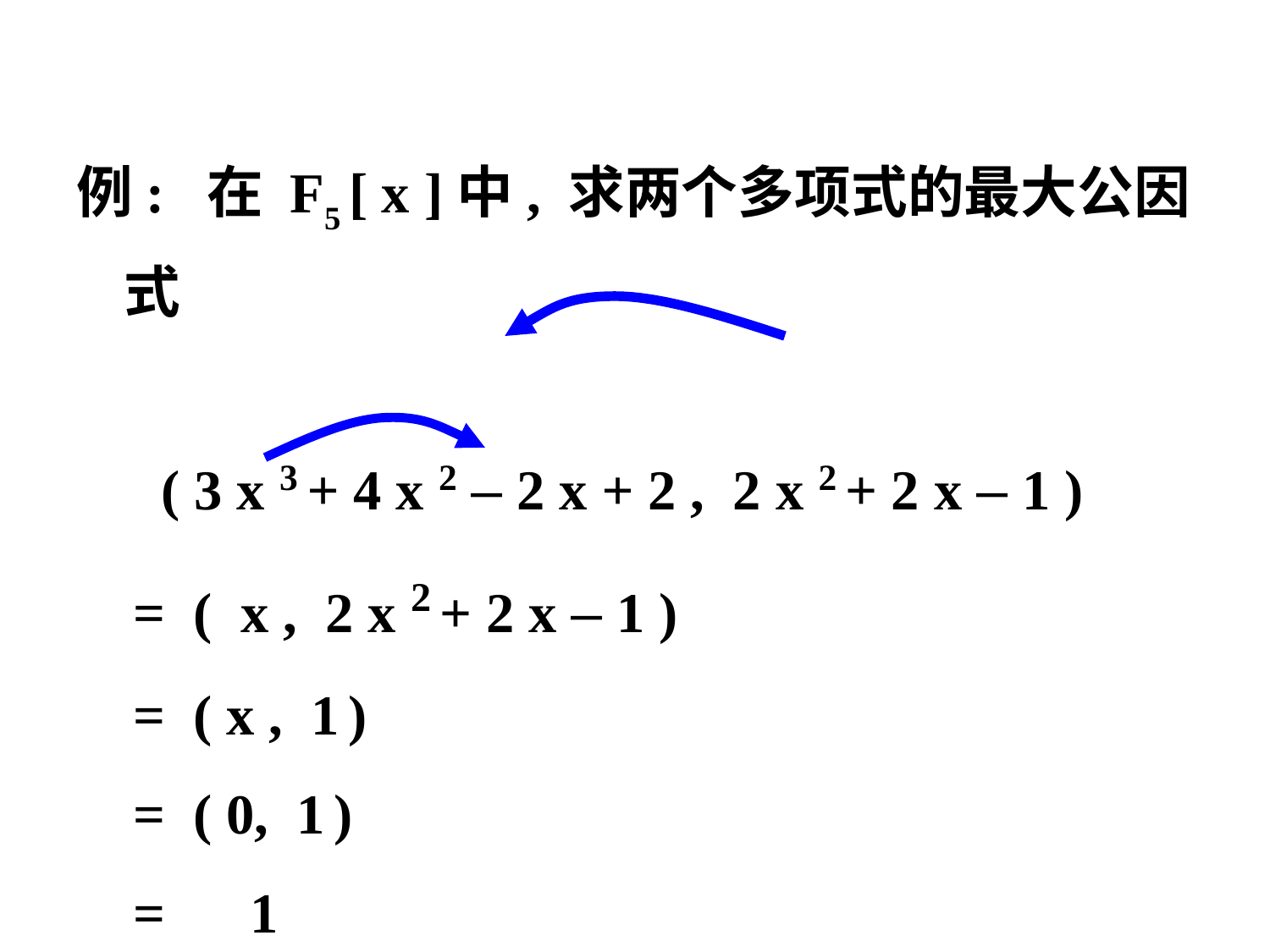

例:  在 F5 [ x ]中, 求两个多项式的最大公因式

      ( 3 x 3 + 4 x 2 – 2 x + 2 ,  2 x 2 + 2 x – 1 )
    =  (  x ,  2 x 2 + 2 x – 1 )
    =  ( x ,  1 )
    =  ( 0,  1 )
    =      1